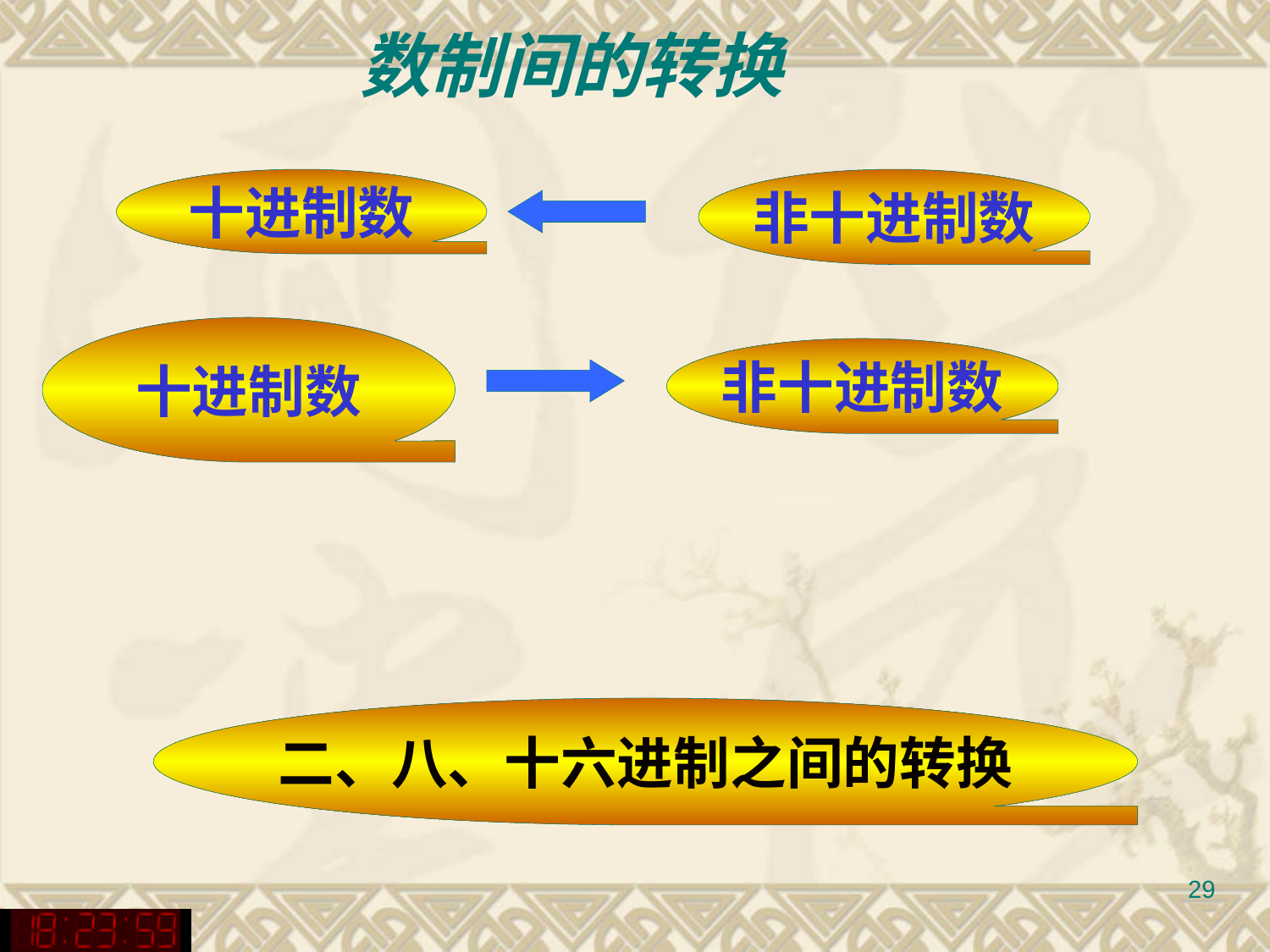

数制间的转换
十进制数
非十进制数

十进制数
非十进制数

二、八、十六进制之间的转换
29